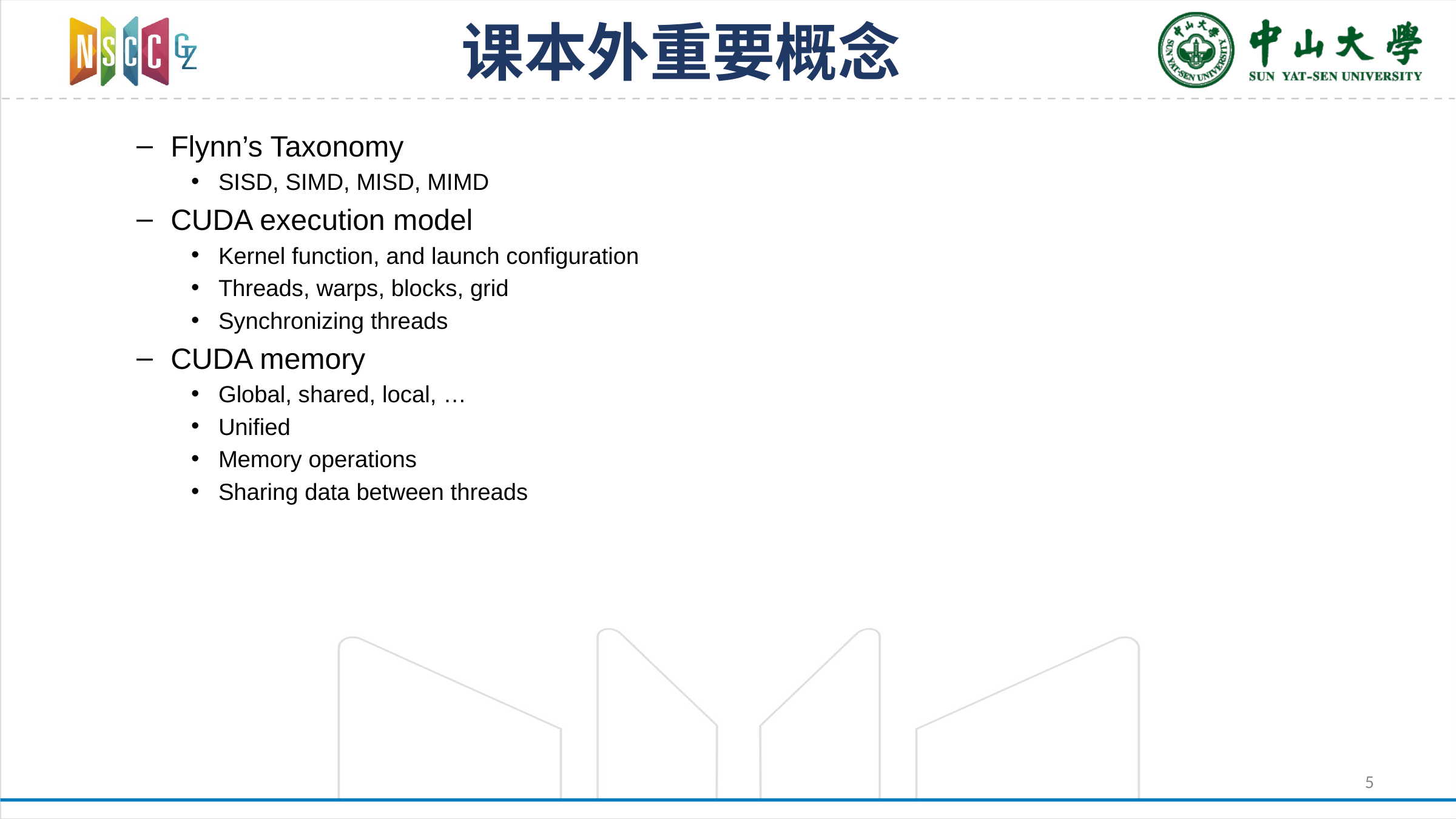

# 课本外重要概念
Flynn’s Taxonomy
SISD, SIMD, MISD, MIMD
CUDA execution model
Kernel function, and launch configuration
Threads, warps, blocks, grid
Synchronizing threads
CUDA memory
Global, shared, local, …
Unified
Memory operations
Sharing data between threads
5